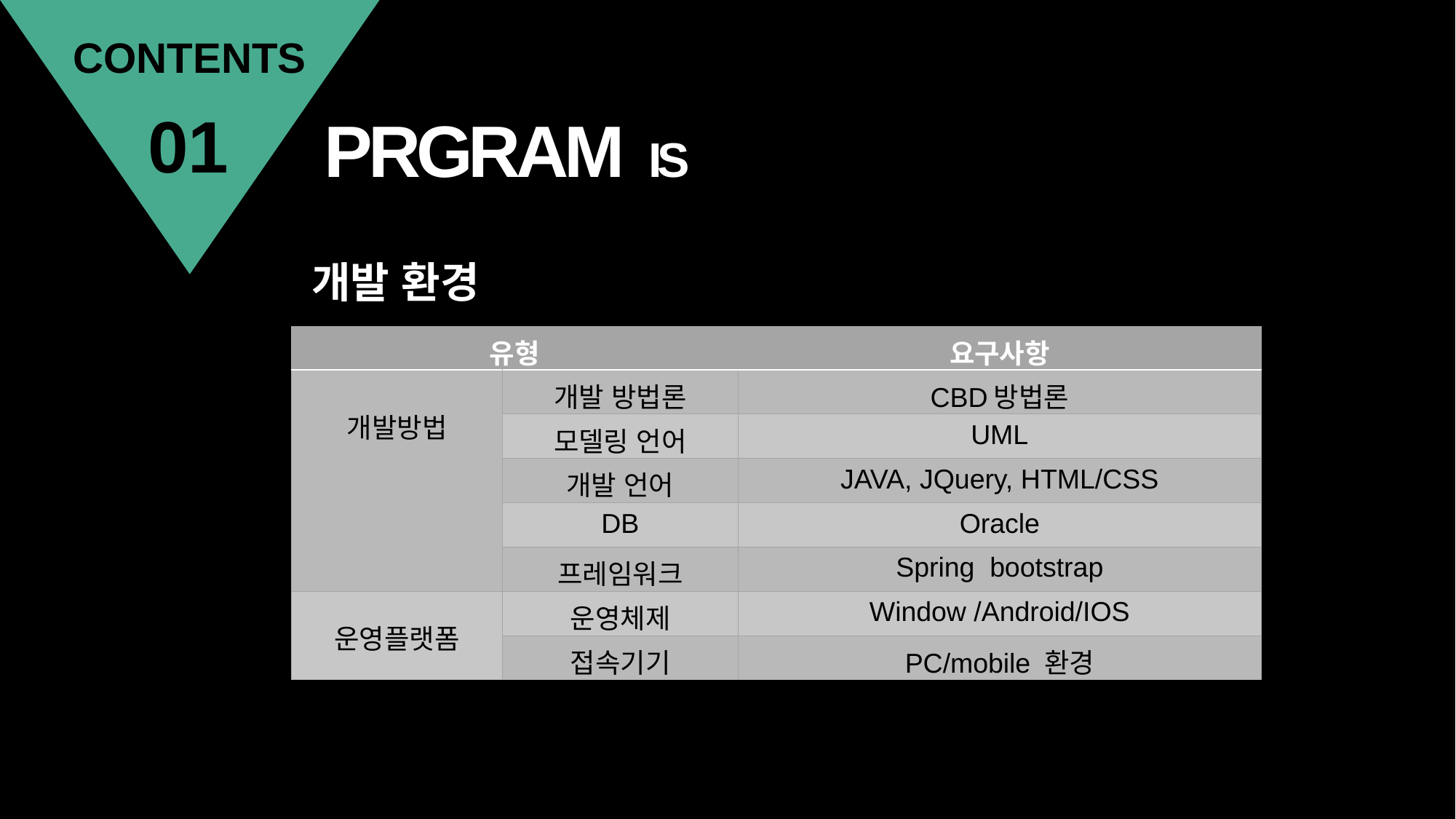

CONTENTS
 01
PRGRAM  IS
개발 환경
| 유형 |  | 요구사항 |
| --- | --- | --- |
| 개발방법 | 개발 방법론 | CBD방법론 |
|  | 모델링 언어 | UML |
|  | 개발 언어 | JAVA, JQuery, HTML/CSS |
|  | DB | Oracle |
|  | 프레임워크 | Spring bootstrap |
| 운영플랫폼 | 운영체제 | Window /Android/IOS |
|  | 접속기기 | PC/mobile 환경 |